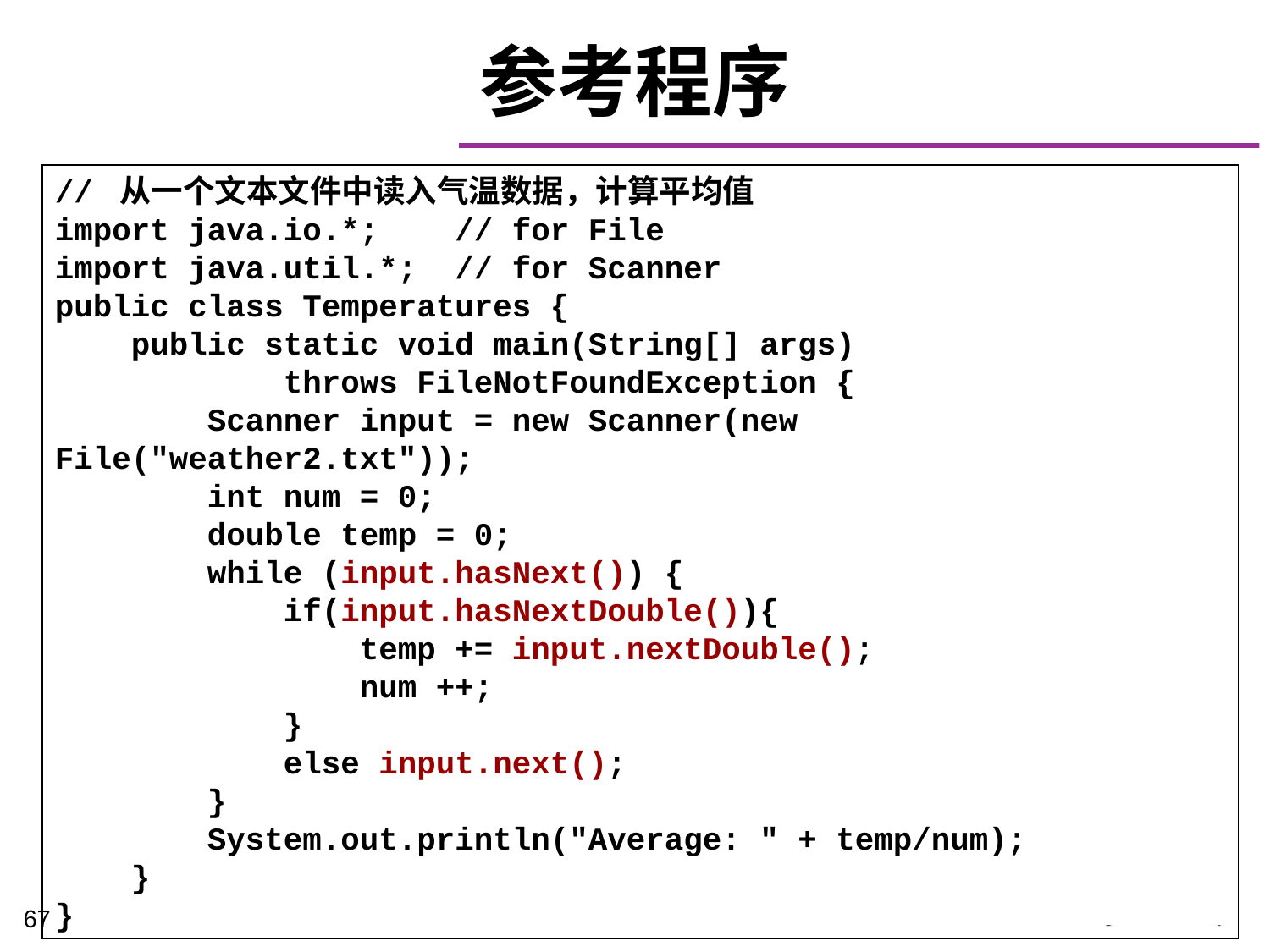

# 参考程序
// 从一个文本文件中读入气温数据，计算平均值
import java.io.*;    // for File
import java.util.*;  // for Scanner
public class Temperatures {
    public static void main(String[] args)
            throws FileNotFoundException {
        Scanner input = new Scanner(new File("weather2.txt"));
        int num = 0;
        double temp = 0;
        while (input.hasNext()) {
            if(input.hasNextDouble()){
                temp += input.nextDouble();
                num ++;
            }
            else input.next();
        }
        System.out.println("Average: " + temp/num);
    }
}
67